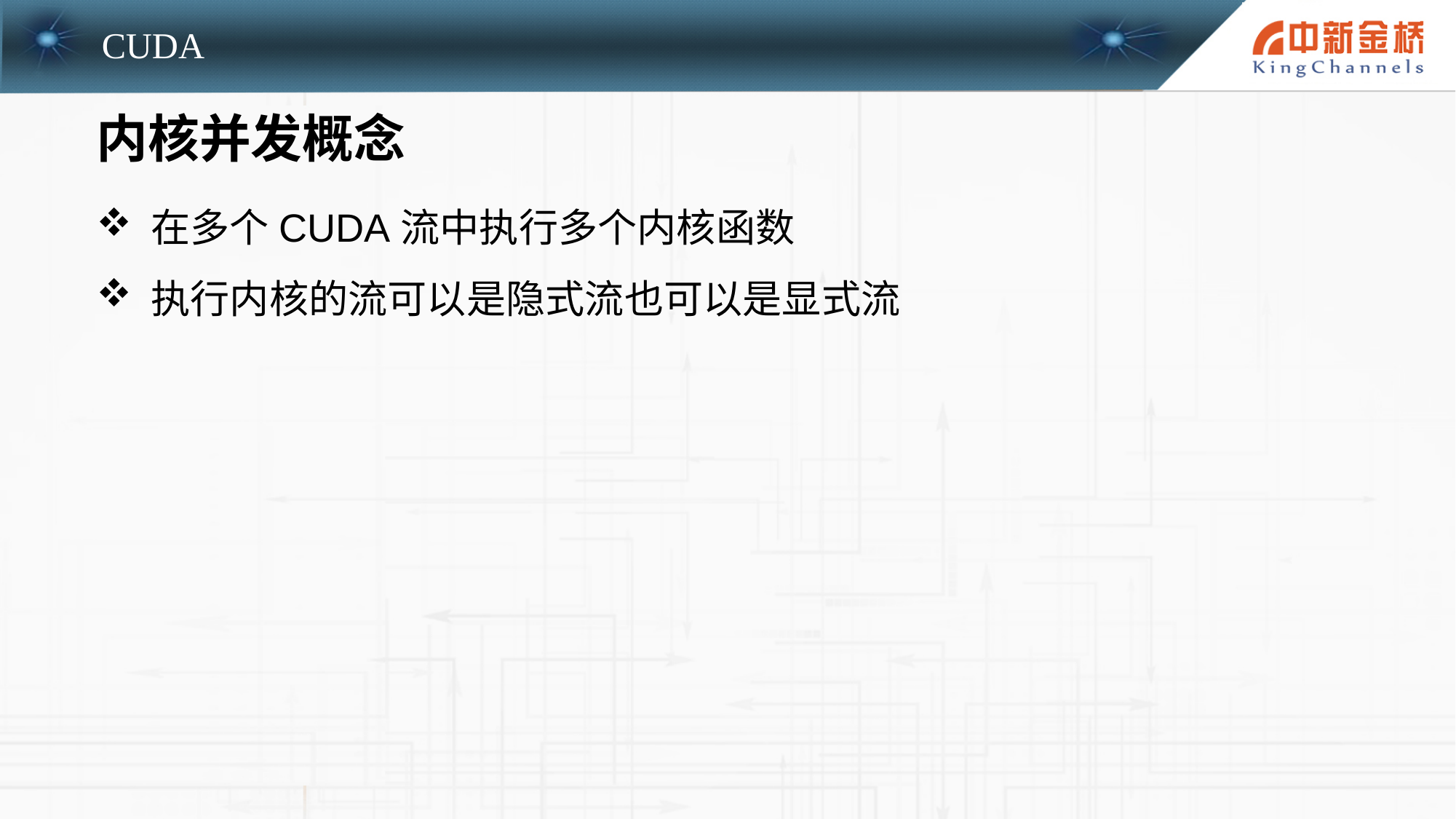

内核并发概念
在多个CUDA流中执行多个内核函数
执行内核的流可以是隐式流也可以是显式流